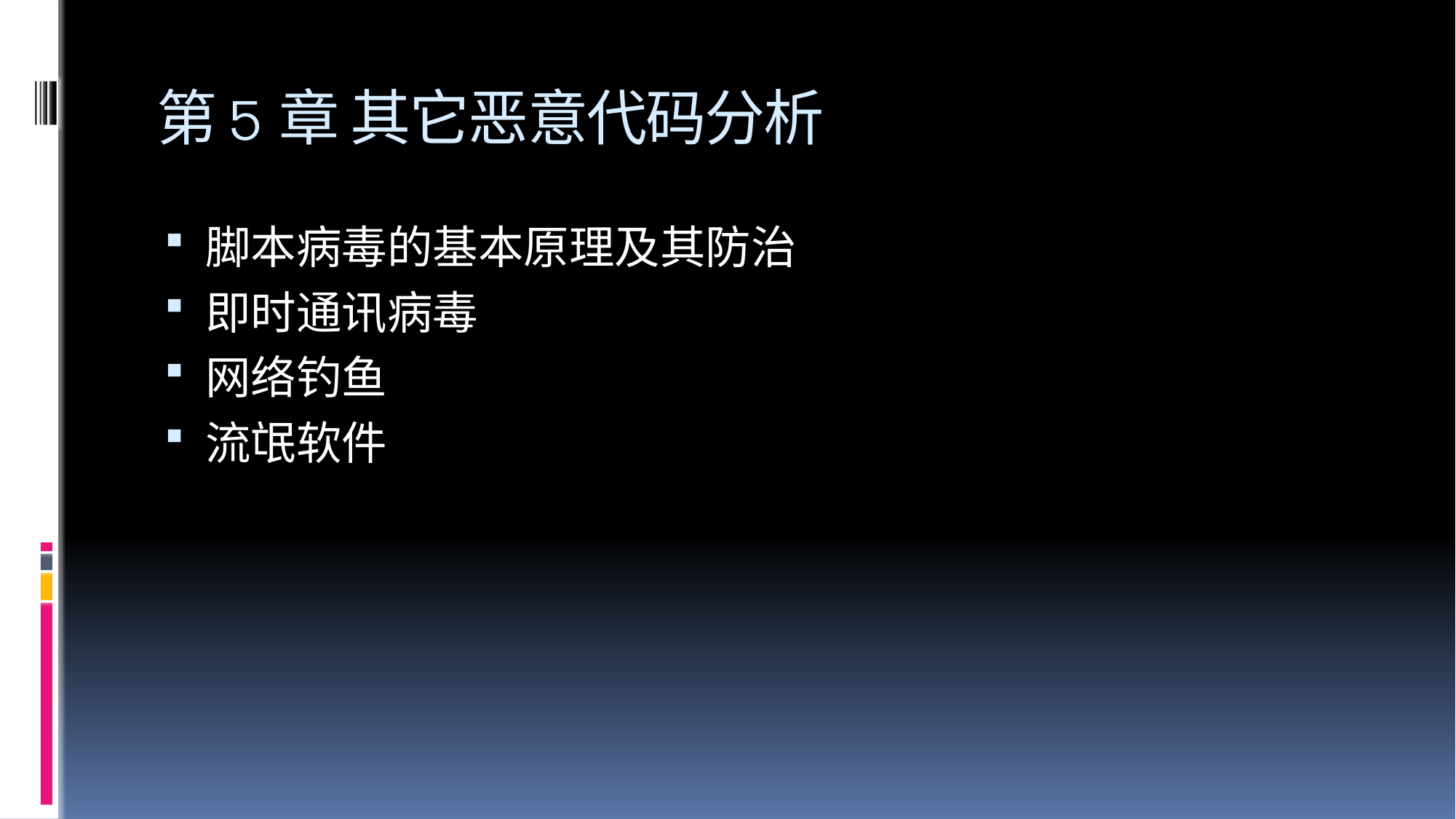

# 第5章 其它恶意代码分析
脚本病毒的基本原理及其防治
即时通讯病毒
网络钓鱼
流氓软件